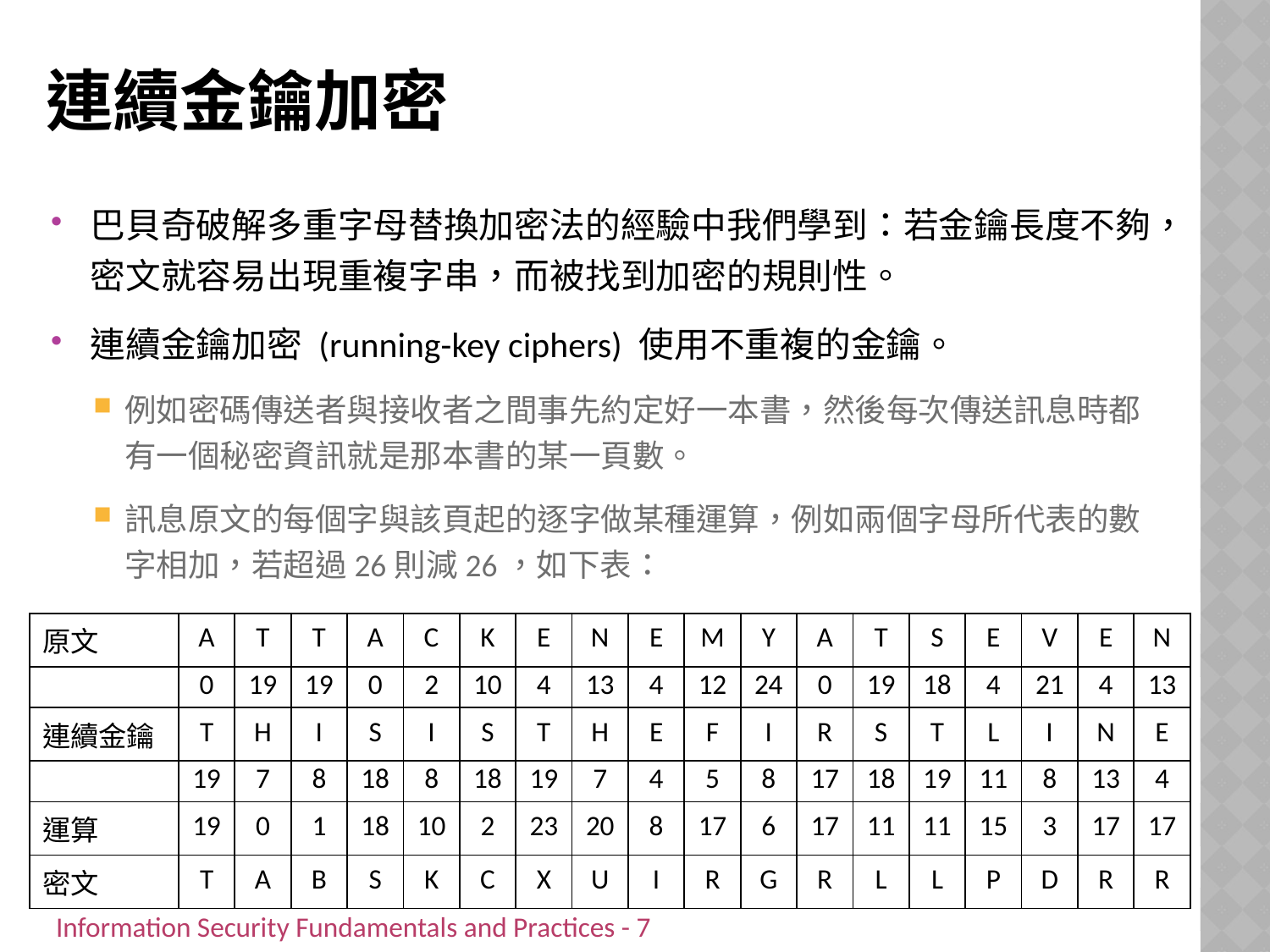

# 連續金鑰加密
巴貝奇破解多重字母替換加密法的經驗中我們學到：若金鑰長度不夠，密文就容易出現重複字串，而被找到加密的規則性。
連續金鑰加密 (running-key ciphers) 使用不重複的金鑰。
例如密碼傳送者與接收者之間事先約定好一本書，然後每次傳送訊息時都有一個秘密資訊就是那本書的某一頁數。
訊息原文的每個字與該頁起的逐字做某種運算，例如兩個字母所代表的數字相加，若超過26則減26，如下表：
| 原文 | A | T | T | A | C | K | E | N | E | M | Y | A | T | S | E | V | E | N |
| --- | --- | --- | --- | --- | --- | --- | --- | --- | --- | --- | --- | --- | --- | --- | --- | --- | --- | --- |
|  | 0 | 19 | 19 | 0 | 2 | 10 | 4 | 13 | 4 | 12 | 24 | 0 | 19 | 18 | 4 | 21 | 4 | 13 |
| 連續金鑰 | T | H | I | S | I | S | T | H | E | F | I | R | S | T | L | I | N | E |
|  | 19 | 7 | 8 | 18 | 8 | 18 | 19 | 7 | 4 | 5 | 8 | 17 | 18 | 19 | 11 | 8 | 13 | 4 |
| 運算 | 19 | 0 | 1 | 18 | 10 | 2 | 23 | 20 | 8 | 17 | 6 | 17 | 11 | 11 | 15 | 3 | 17 | 17 |
| 密文 | T | A | B | S | K | C | X | U | I | R | G | R | L | L | P | D | R | R |